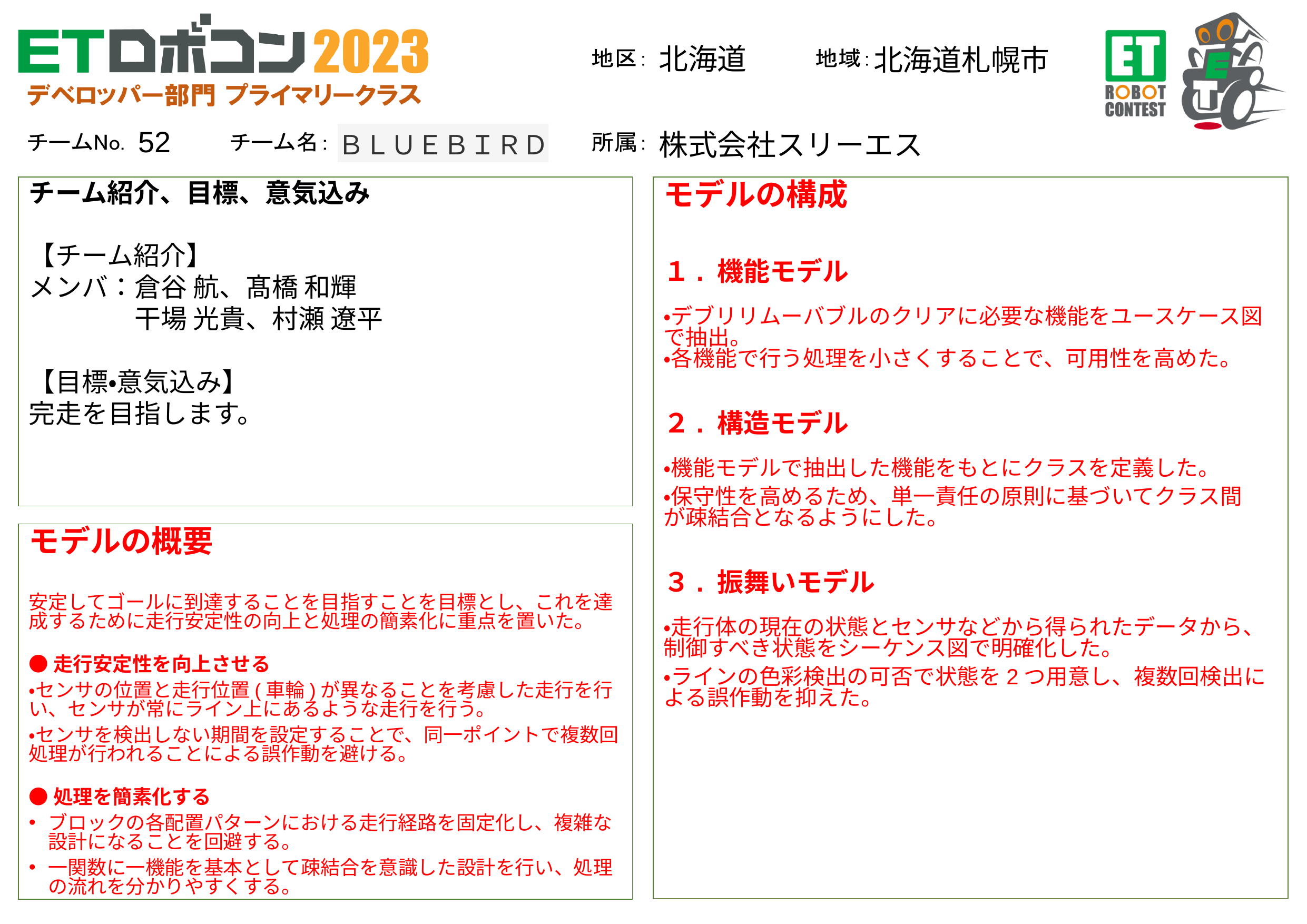

北海道
北海道札幌市
52
株式会社スリーエス
ＢＬＵＥＢＩＲＤ
チーム紹介、目標、意気込み

【チーム紹介】
メンバ：倉谷 航、髙橋 和輝
　　　　干場 光貴、村瀬 遼平

【目標・意気込み】
完走を目指します。
モデルの構成
１. 機能モデル
・デブリリムーバブルのクリアに必要な機能をユースケース図で抽出。
・各機能で行う処理を小さくすることで、可用性を高めた。
２. 構造モデル
・機能モデルで抽出した機能をもとにクラスを定義した。
・保守性を高めるため、単一責任の原則に基づいてクラス間
が疎結合となるようにした。
３. 振舞いモデル
・走行体の現在の状態とセンサなどから得られたデータから、制御すべき状態をシーケンス図で明確化した。
・ラインの色彩検出の可否で状態を2つ用意し、複数回検出による誤作動を抑えた。
モデルの概要
安定してゴールに到達することを目指すことを目標とし、これを達成するために走行安定性の向上と処理の簡素化に重点を置いた。
●走行安定性を向上させる
・センサの位置と走行位置(車輪)が異なることを考慮した走行を行い、センサが常にライン上にあるような走行を行う。
・センサを検出しない期間を設定することで、同一ポイントで複数回処理が行われることによる誤作動を避ける。
●処理を簡素化する
ブロックの各配置パターンにおける走行経路を固定化し、複雑な設計になることを回避する。
一関数に一機能を基本として疎結合を意識した設計を行い、処理の流れを分かりやすくする。